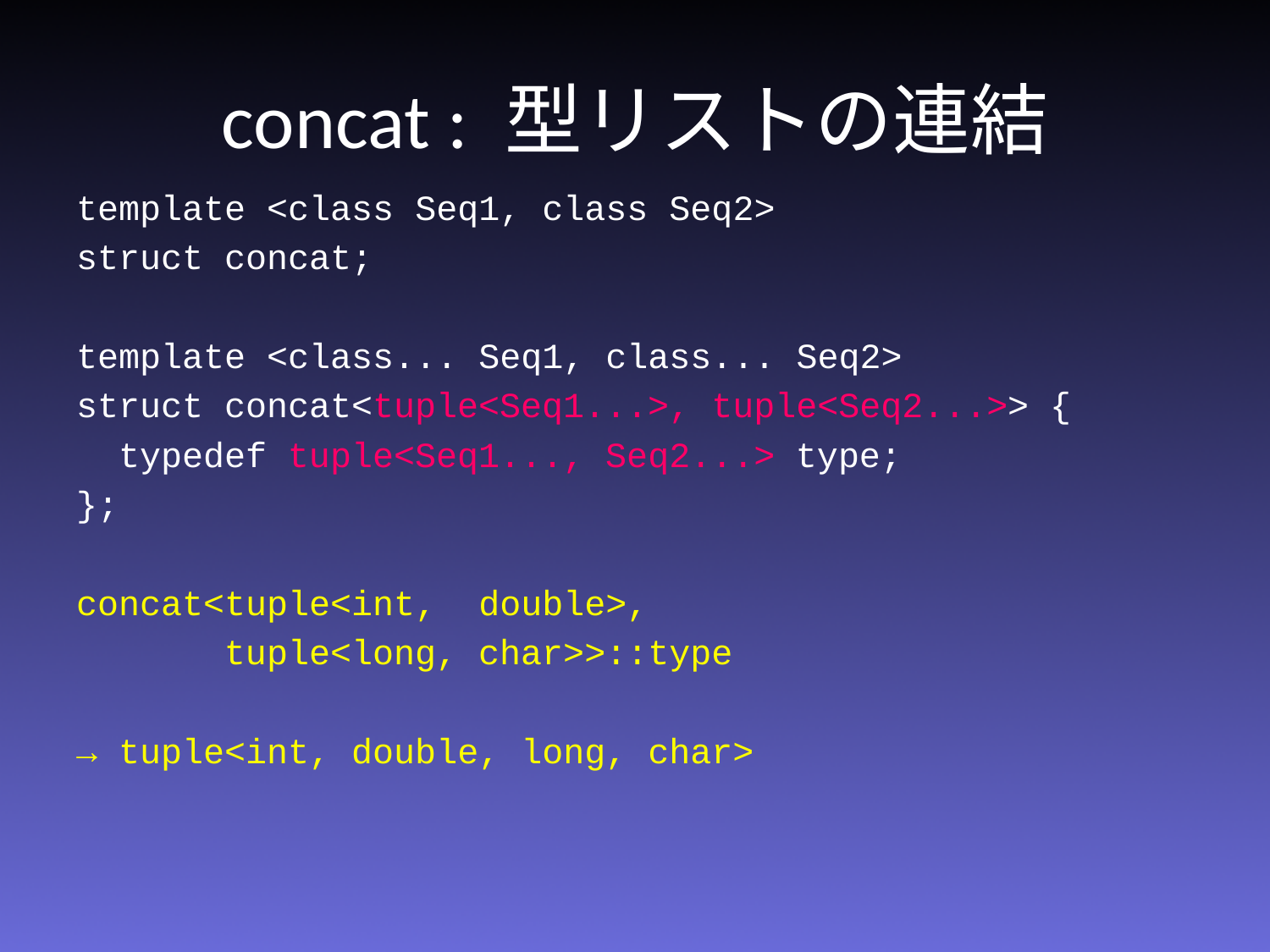

# concat : 型リストの連結
template <class Seq1, class Seq2>
struct concat;

template <class... Seq1, class... Seq2>
struct concat<tuple<Seq1...>, tuple<Seq2...>> {
  typedef tuple<Seq1..., Seq2...> type;
};

concat<tuple<int,  double>,
       tuple<long, char>>::type

→ tuple<int, double, long, char>